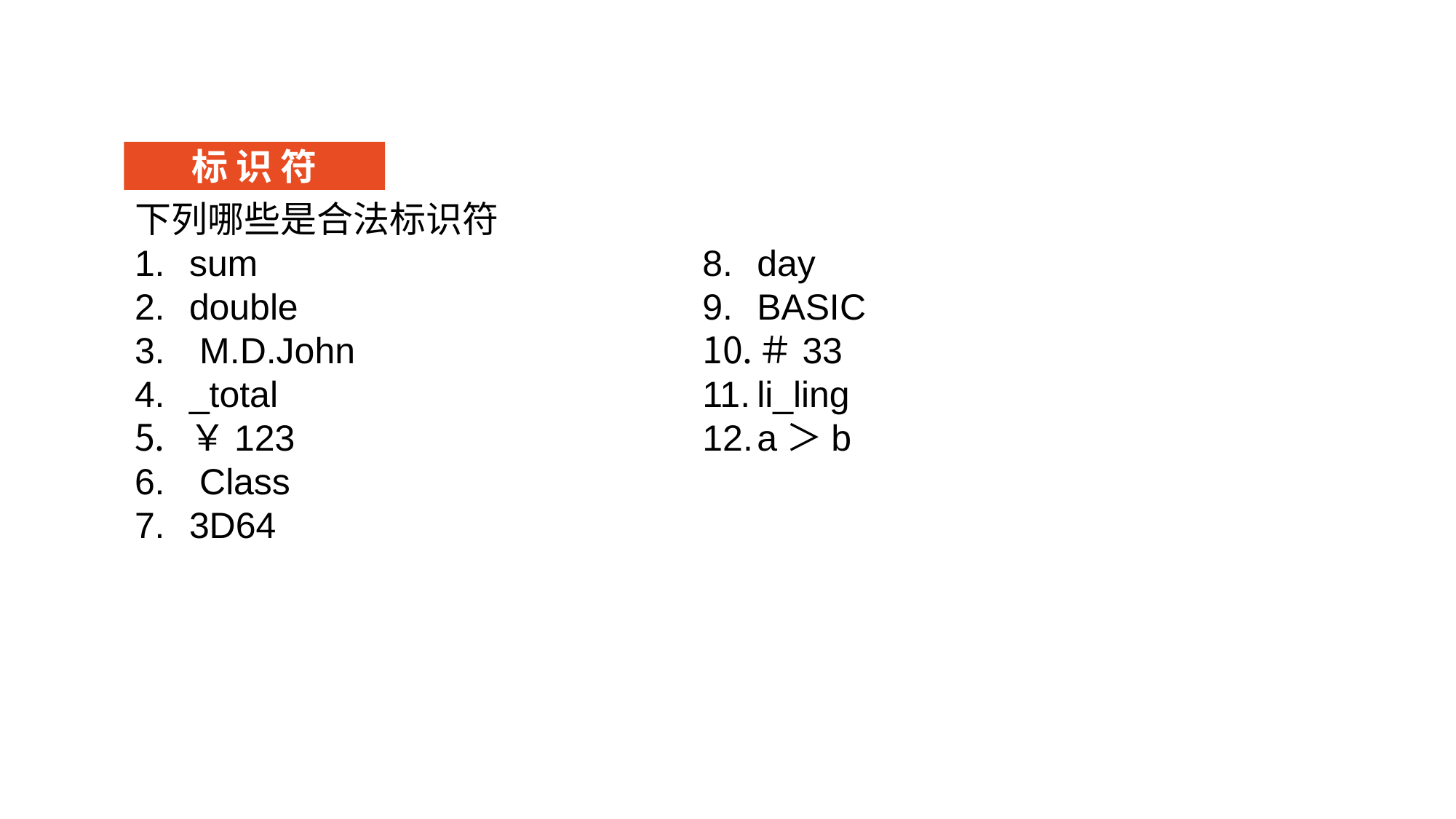

标 识 符
下列哪些是合法标识符
sum
double
 M.D.John
_total
￥123
 Class
3D64

day
BASIC
＃33
li_ling
a＞b